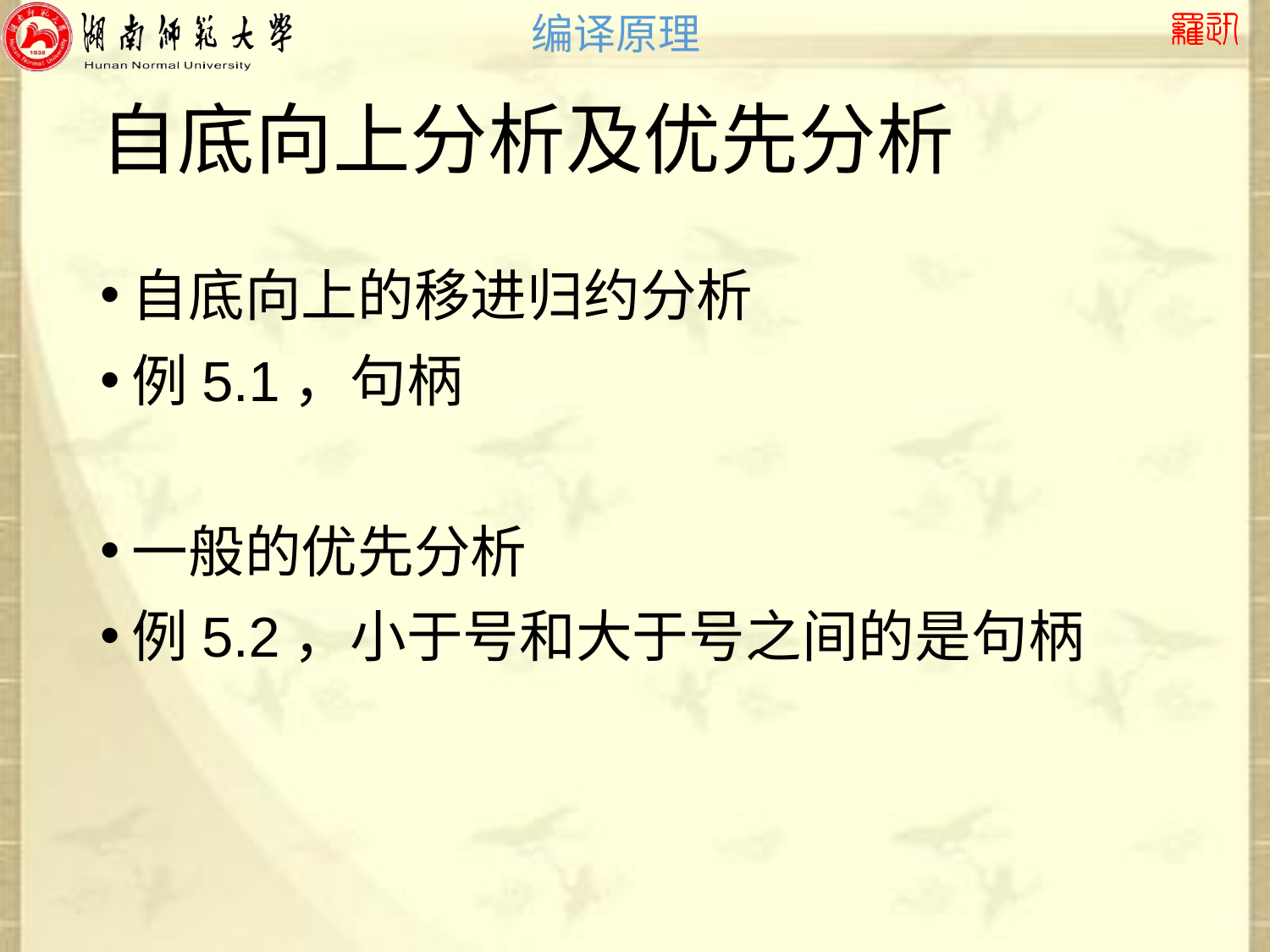

# 自底向上分析及优先分析
自底向上的移进归约分析
例5.1，句柄

一般的优先分析
例5.2，小于号和大于号之间的是句柄